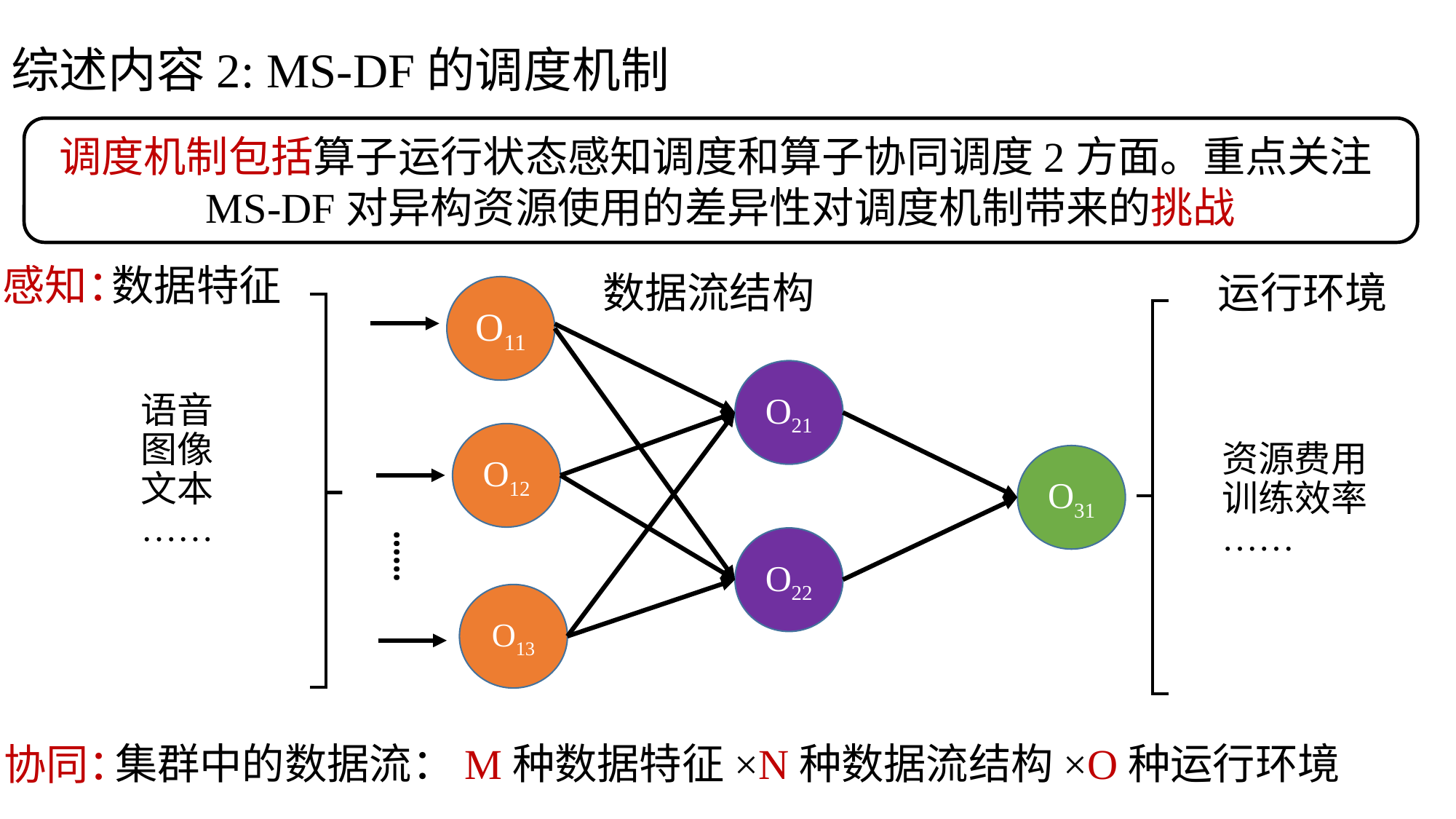

综述内容2: MS-DF的调度机制
调度机制包括算子运行状态感知调度和算子协同调度2方面。重点关注MS-DF对异构资源使用的差异性对调度机制带来的挑战
感知：
数据特征
数据流结构
O11
O21
O12
O31
O22
O13
运行环境

语音
图像
文本
……

资源费用
训练效率
……

……
集群中的数据流：M种数据特征×N种数据流结构×O种运行环境
协同：